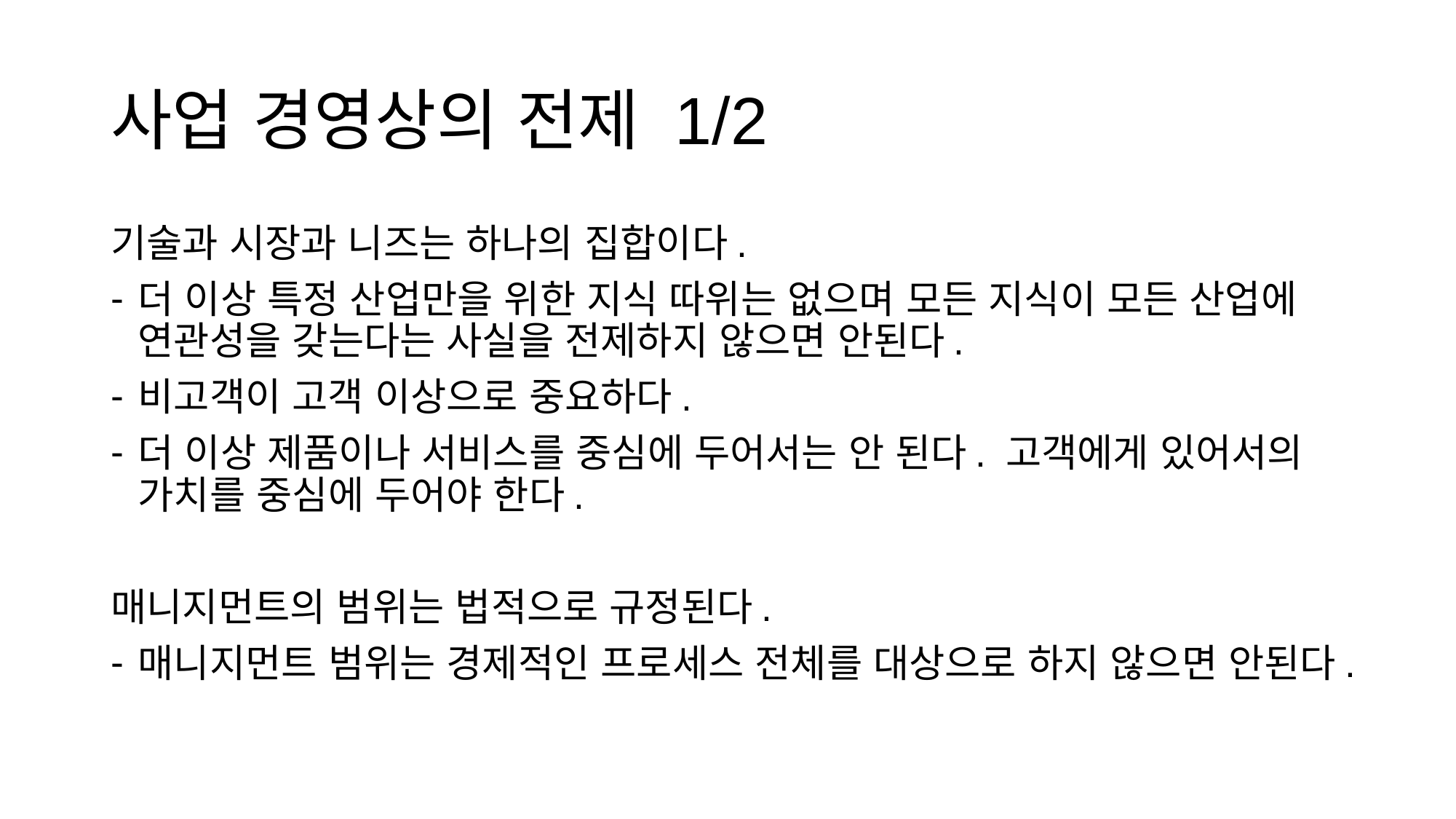

# 사업 경영상의 전제 1/2
기술과 시장과 니즈는 하나의 집합이다.
더 이상 특정 산업만을 위한 지식 따위는 없으며 모든 지식이 모든 산업에 연관성을 갖는다는 사실을 전제하지 않으면 안된다.
비고객이 고객 이상으로 중요하다.
더 이상 제품이나 서비스를 중심에 두어서는 안 된다. 고객에게 있어서의 가치를 중심에 두어야 한다.

매니지먼트의 범위는 법적으로 규정된다.
매니지먼트 범위는 경제적인 프로세스 전체를 대상으로 하지 않으면 안된다.